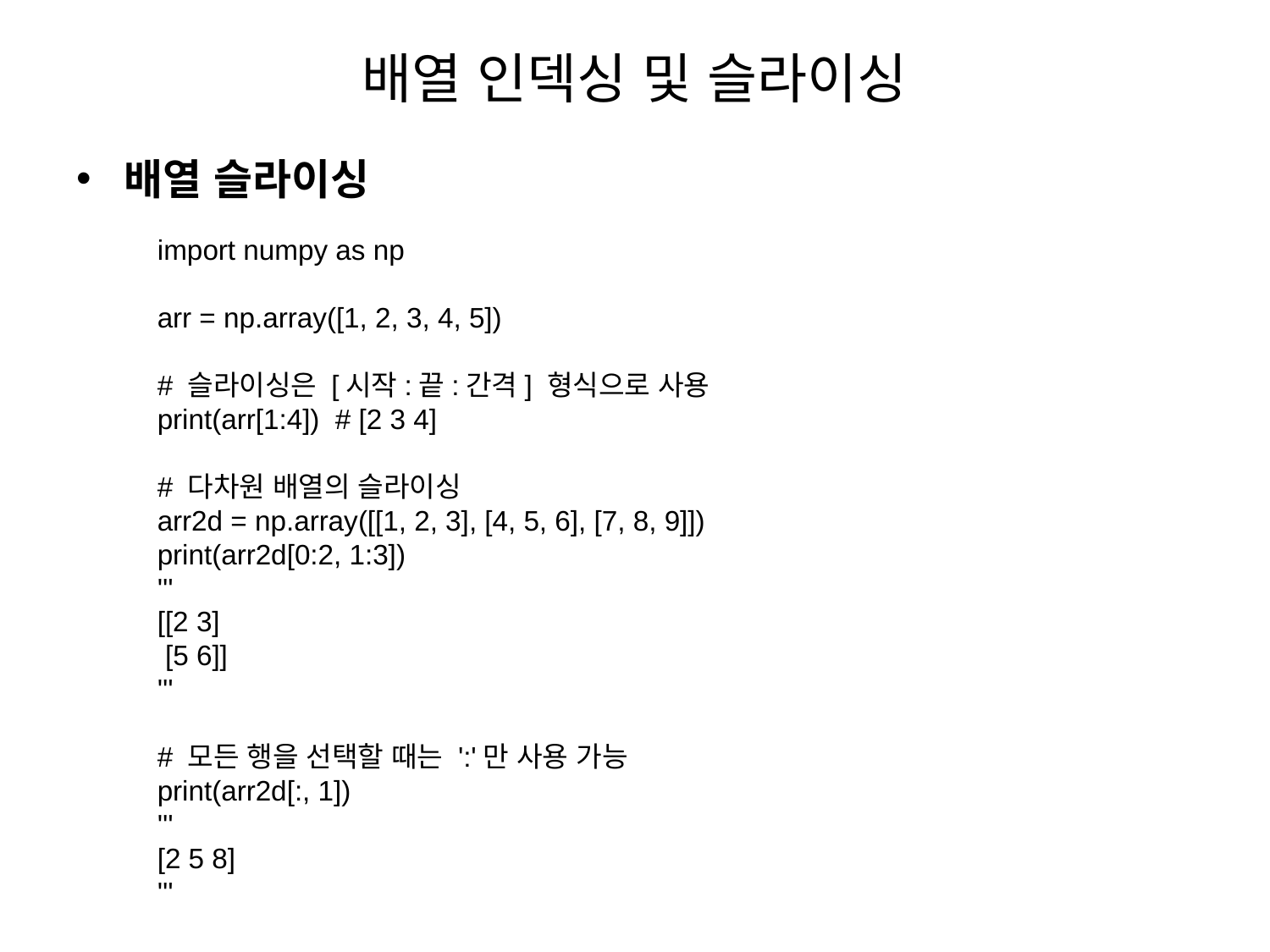

# 배열 인덱싱 및 슬라이싱
배열 슬라이싱

import numpy as np

arr = np.array([1, 2, 3, 4, 5])

# 슬라이싱은 [시작:끝:간격] 형식으로 사용
print(arr[1:4])  # [2 3 4]

# 다차원 배열의 슬라이싱
arr2d = np.array([[1, 2, 3], [4, 5, 6], [7, 8, 9]])
print(arr2d[0:2, 1:3])
'''
[[2 3]
 [5 6]]
'''

# 모든 행을 선택할 때는 ':'만 사용 가능
print(arr2d[:, 1])
'''
[2 5 8]
'''